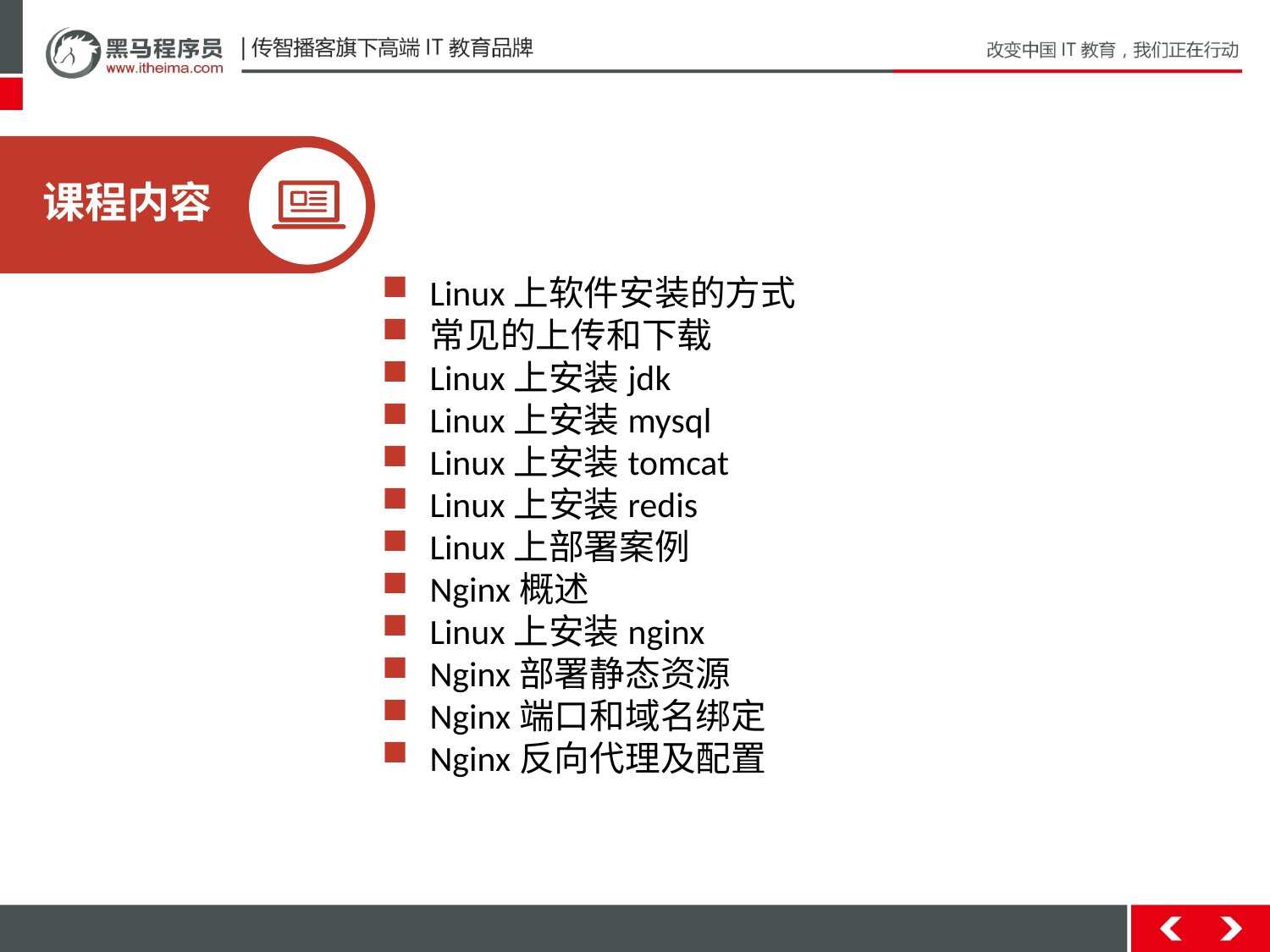

课程内容

Linux上软件安装的方式
常见的上传和下载
Linux上安装jdk
Linux上安装mysql
Linux上安装tomcat
Linux上安装redis
Linux上部署案例
Nginx概述
Linux上安装nginx
Nginx部署静态资源
Nginx端口和域名绑定
Nginx反向代理及配置